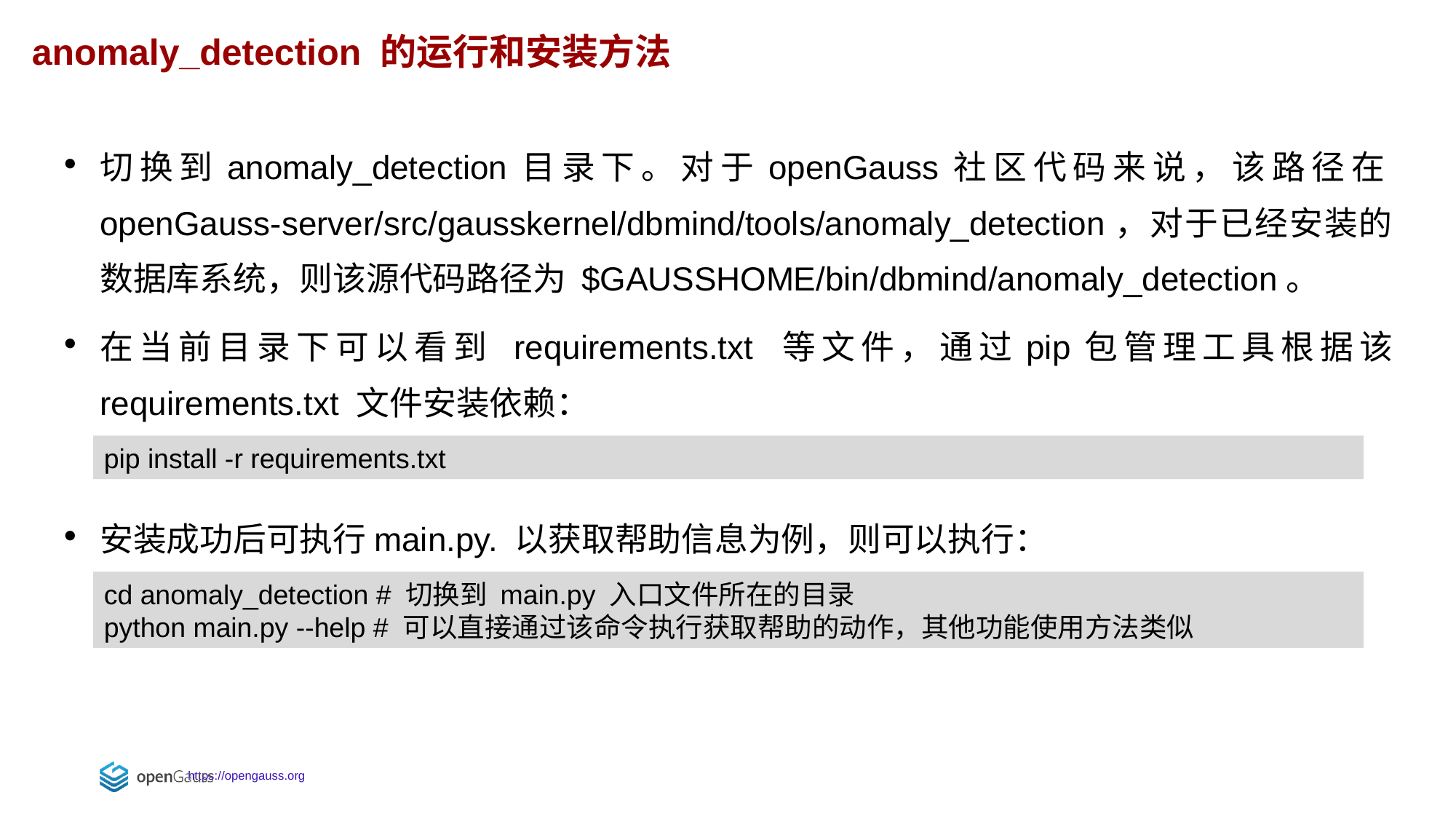

anomaly_detection 的运行和安装方法
切换到anomaly_detection目录下。对于openGauss社区代码来说，该路径在openGauss-server/src/gausskernel/dbmind/tools/anomaly_detection，对于已经安装的数据库系统，则该源代码路径为 $GAUSSHOME/bin/dbmind/anomaly_detection。
在当前目录下可以看到 requirements.txt 等文件，通过pip包管理工具根据该 requirements.txt 文件安装依赖：

安装成功后可执行main.py. 以获取帮助信息为例，则可以执行：

pip install -r requirements.txt
cd anomaly_detection # 切换到 main.py 入口文件所在的目录
python main.py --help # 可以直接通过该命令执行获取帮助的动作，其他功能使用方法类似